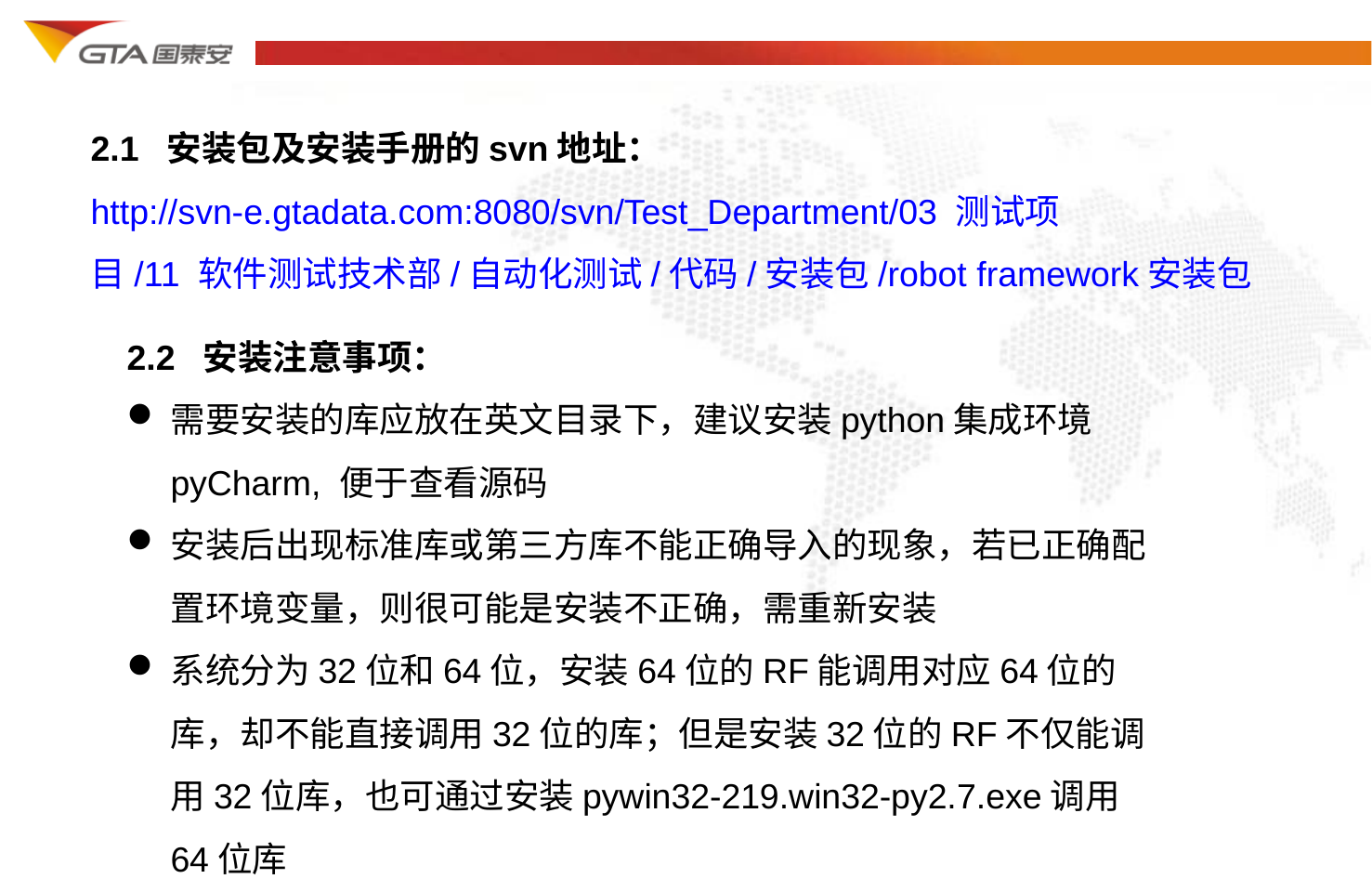

2.1  安装包及安装手册的svn地址：
http://svn-e.gtadata.com:8080/svn/Test_Department/03 测试项
目/11 软件测试技术部/自动化测试/代码/安装包/robot framework安装包
2.2  安装注意事项：
需要安装的库应放在英文目录下，建议安装python集成环境pyCharm, 便于查看源码
安装后出现标准库或第三方库不能正确导入的现象，若已正确配置环境变量，则很可能是安装不正确，需重新安装
系统分为32位和64位，安装64位的RF能调用对应64位的库，却不能直接调用32位的库；但是安装32位的RF不仅能调用32位库，也可通过安装pywin32-219.win32-py2.7.exe调用64位库